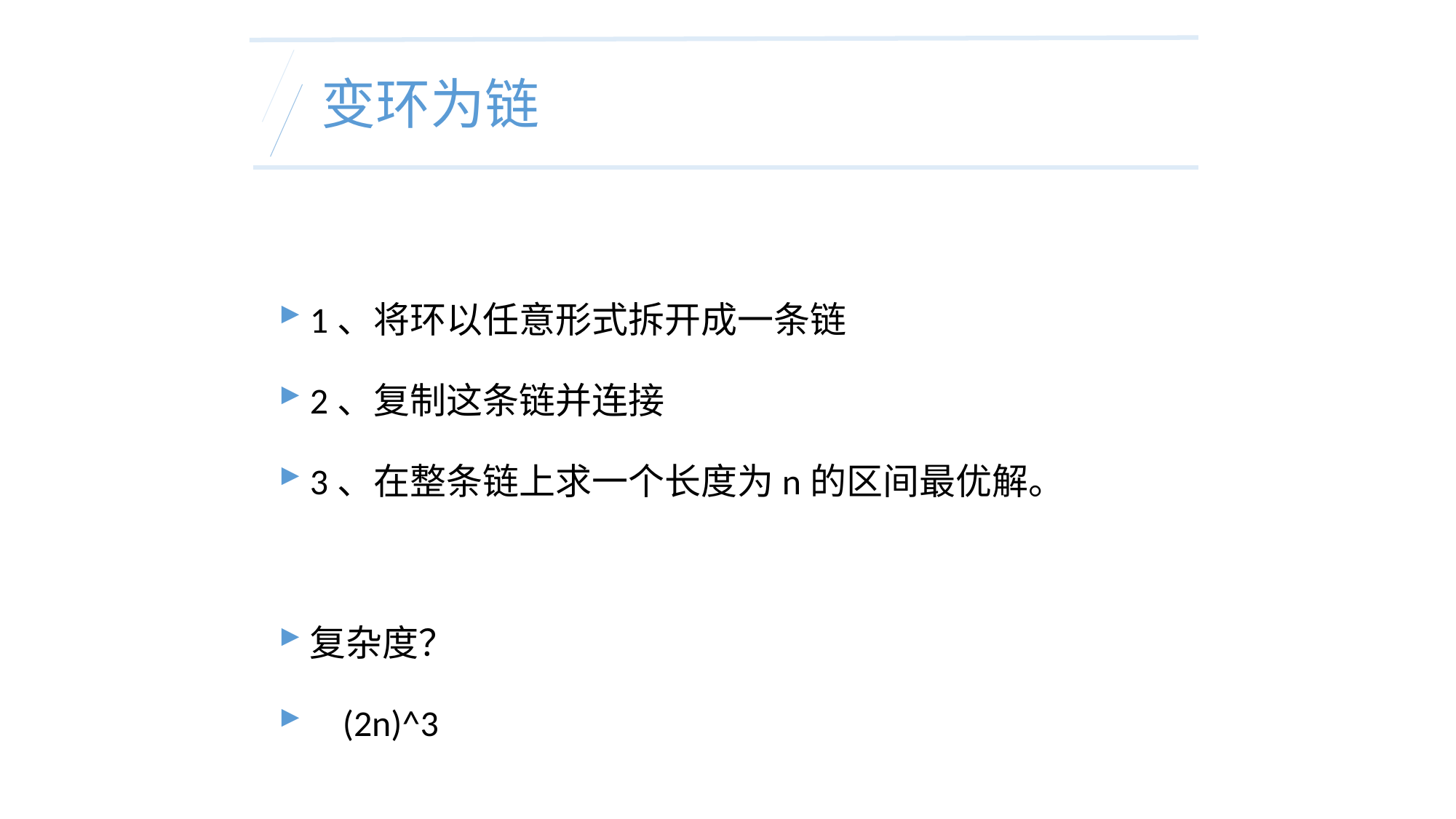

变环为链

1、将环以任意形式拆开成一条链
2、复制这条链并连接
3、在整条链上求一个长度为n的区间最优解。

复杂度？
    (2n)^3